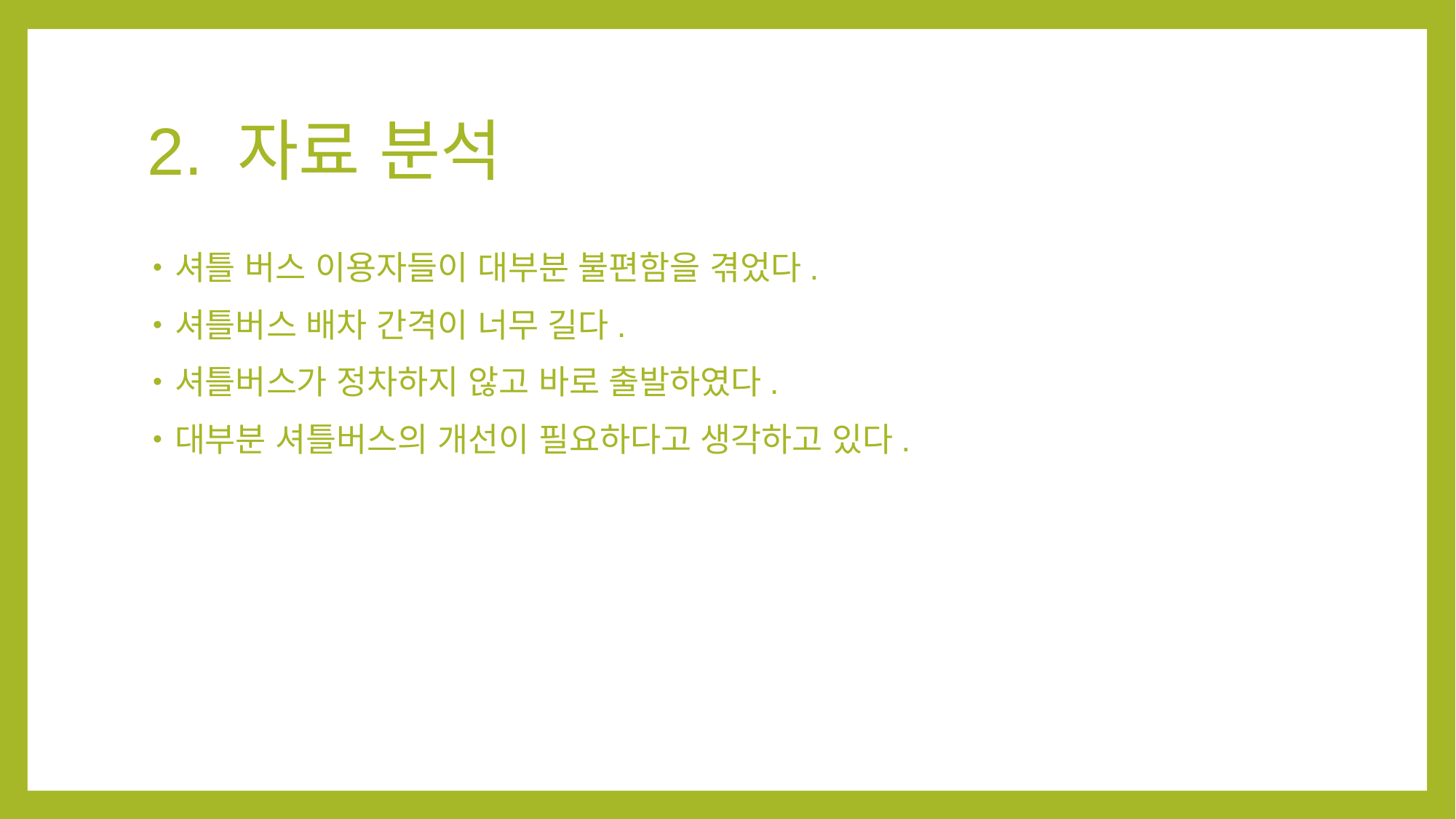

# 2. 자료 분석
셔틀 버스 이용자들이 대부분 불편함을 겪었다.
셔틀버스 배차 간격이 너무 길다.
셔틀버스가 정차하지 않고 바로 출발하였다.
대부분 셔틀버스의 개선이 필요하다고 생각하고 있다.